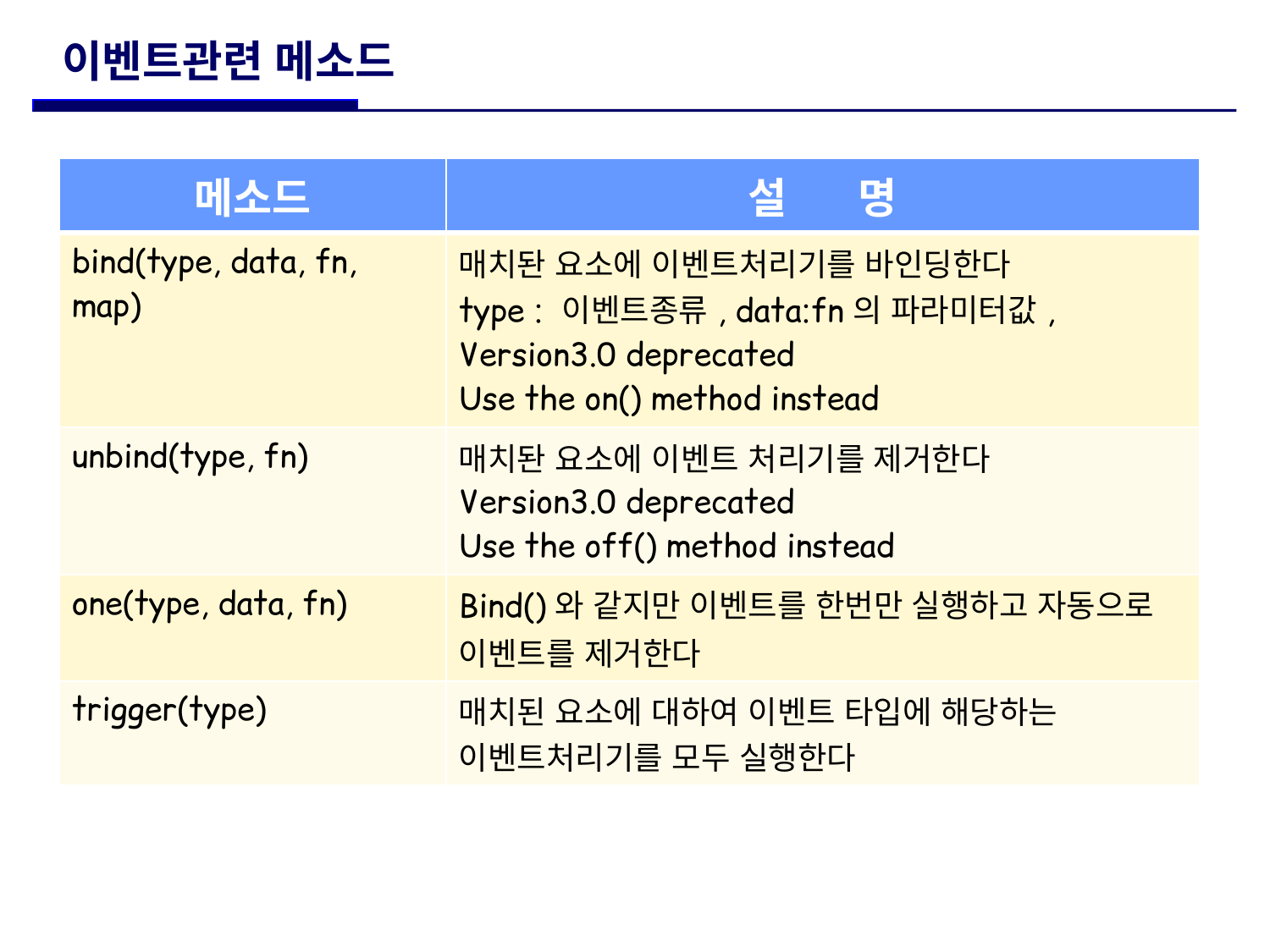

# 이벤트관련 메소드
| 메소드 | 설 명 |
| --- | --- |
| bind(type, data, fn, map) | 매치돤 요소에 이벤트처리기를 바인딩한다 type : 이벤트종류, data:fn의 파라미터값, Version3.0 deprecated Use the on() method instead |
| unbind(type, fn) | 매치돤 요소에 이벤트 처리기를 제거한다 Version3.0 deprecated Use the off() method instead |
| one(type, data, fn) | Bind()와 같지만 이벤트를 한번만 실행하고 자동으로 이벤트를 제거한다 |
| trigger(type) | 매치된 요소에 대하여 이벤트 타입에 해당하는 이벤트처리기를 모두 실행한다 |
 메소드2